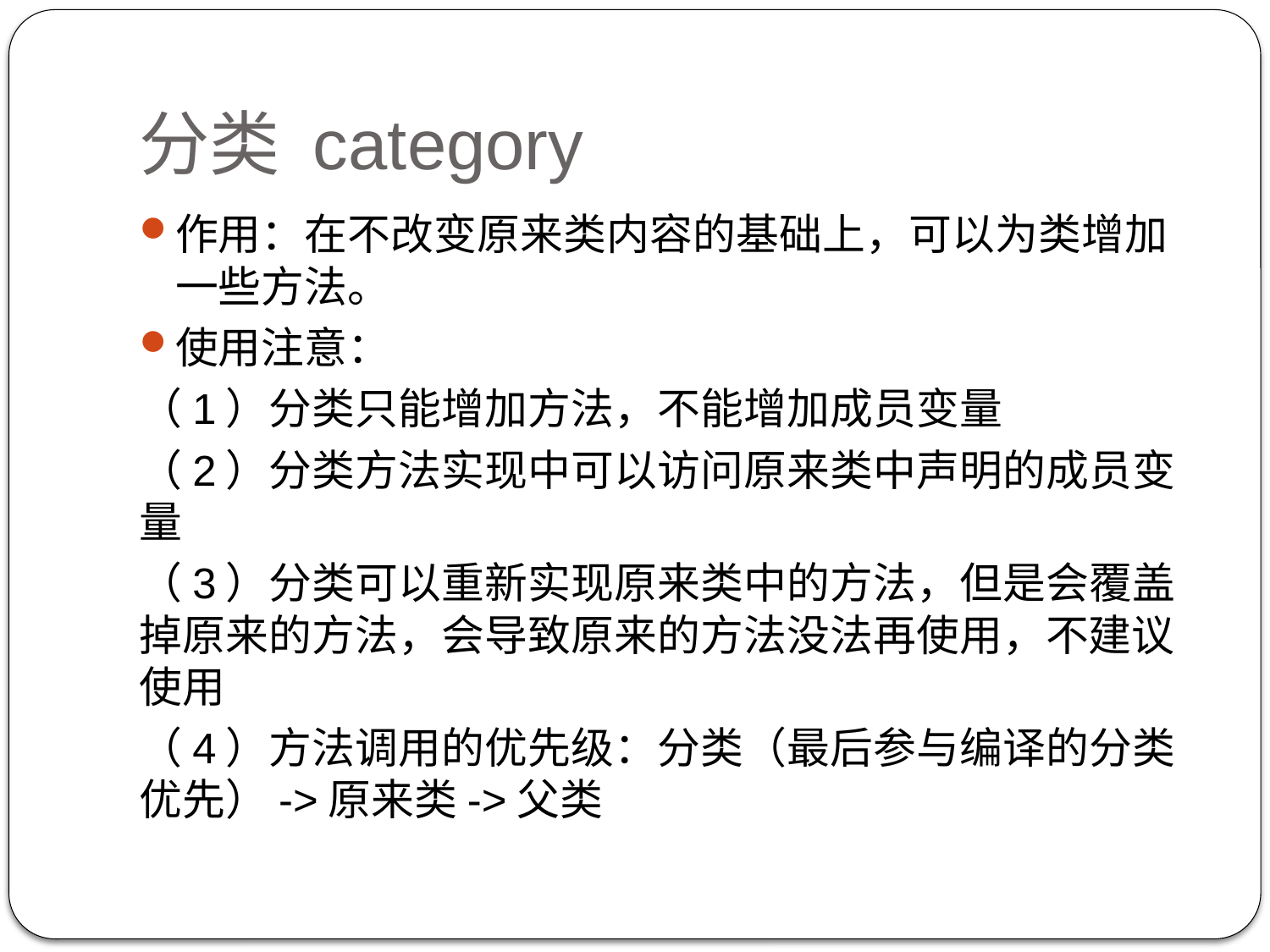

# 分类 category
作用：在不改变原来类内容的基础上，可以为类增加一些方法。
使用注意：
（1）分类只能增加方法，不能增加成员变量
（2）分类方法实现中可以访问原来类中声明的成员变量
（3）分类可以重新实现原来类中的方法，但是会覆盖掉原来的方法，会导致原来的方法没法再使用，不建议使用
（4）方法调用的优先级：分类（最后参与编译的分类优先）->原来类->父类